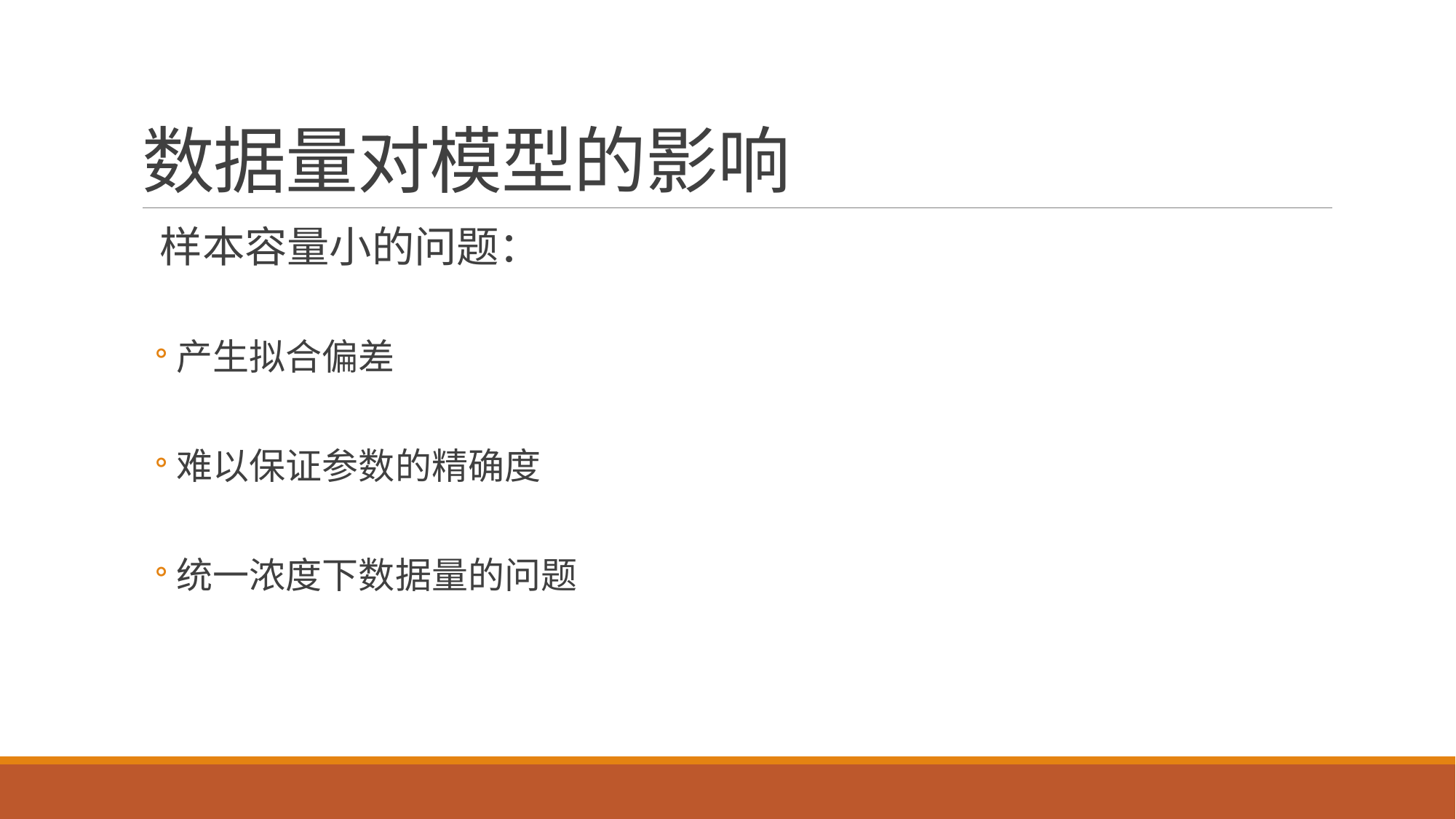

# 数据量对模型的影响
  样本容量小的问题：

产生拟合偏差

难以保证参数的精确度

统一浓度下数据量的问题